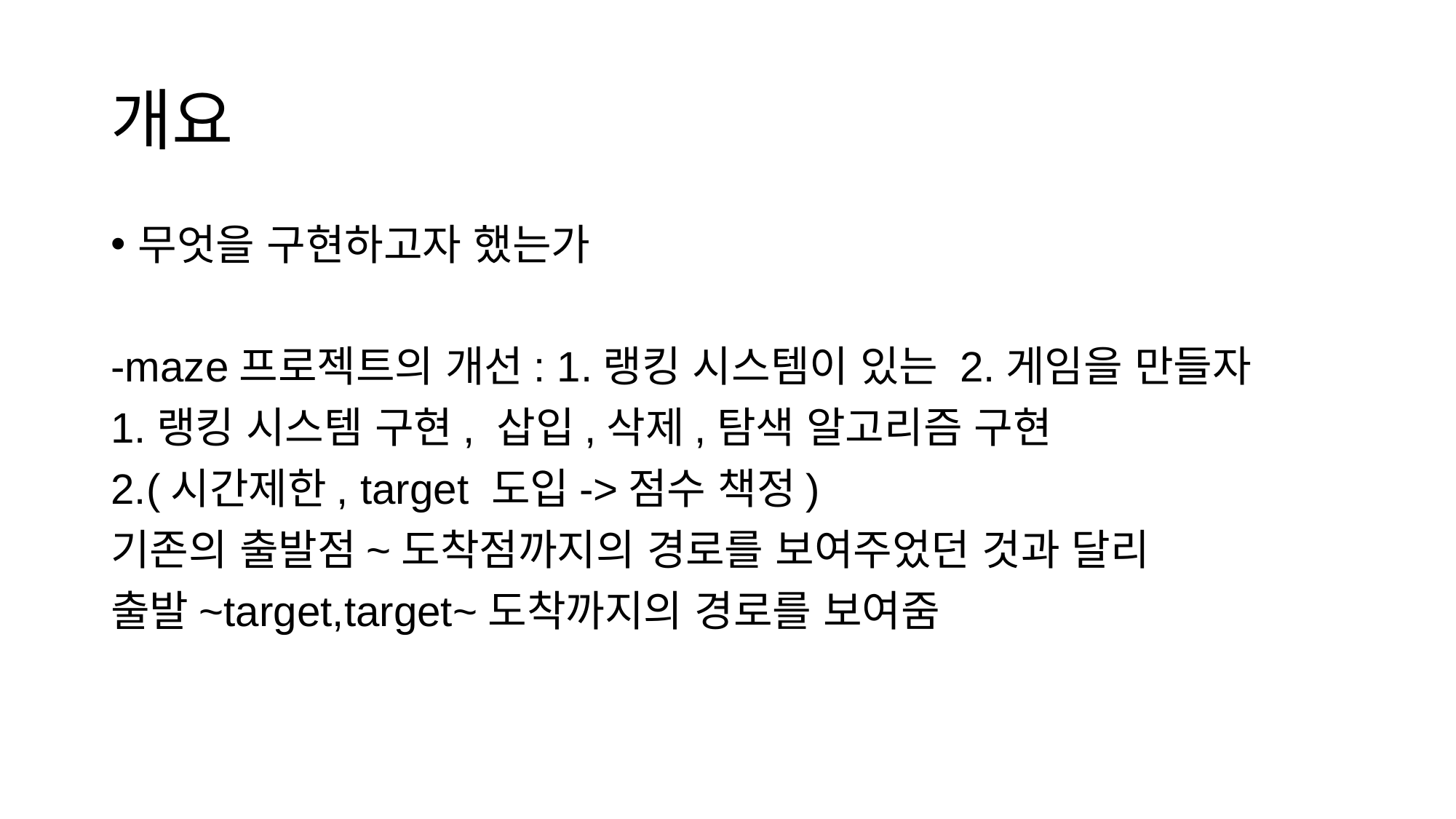

# 개요
무엇을 구현하고자 했는가

-maze프로젝트의 개선: 1.랭킹 시스템이 있는 2.게임을 만들자
1.랭킹 시스템 구현, 삽입,삭제,탐색 알고리즘 구현
2.(시간제한, target 도입->점수 책정)
기존의 출발점~도착점까지의 경로를 보여주었던 것과 달리
출발~target,target~도착까지의 경로를 보여줌